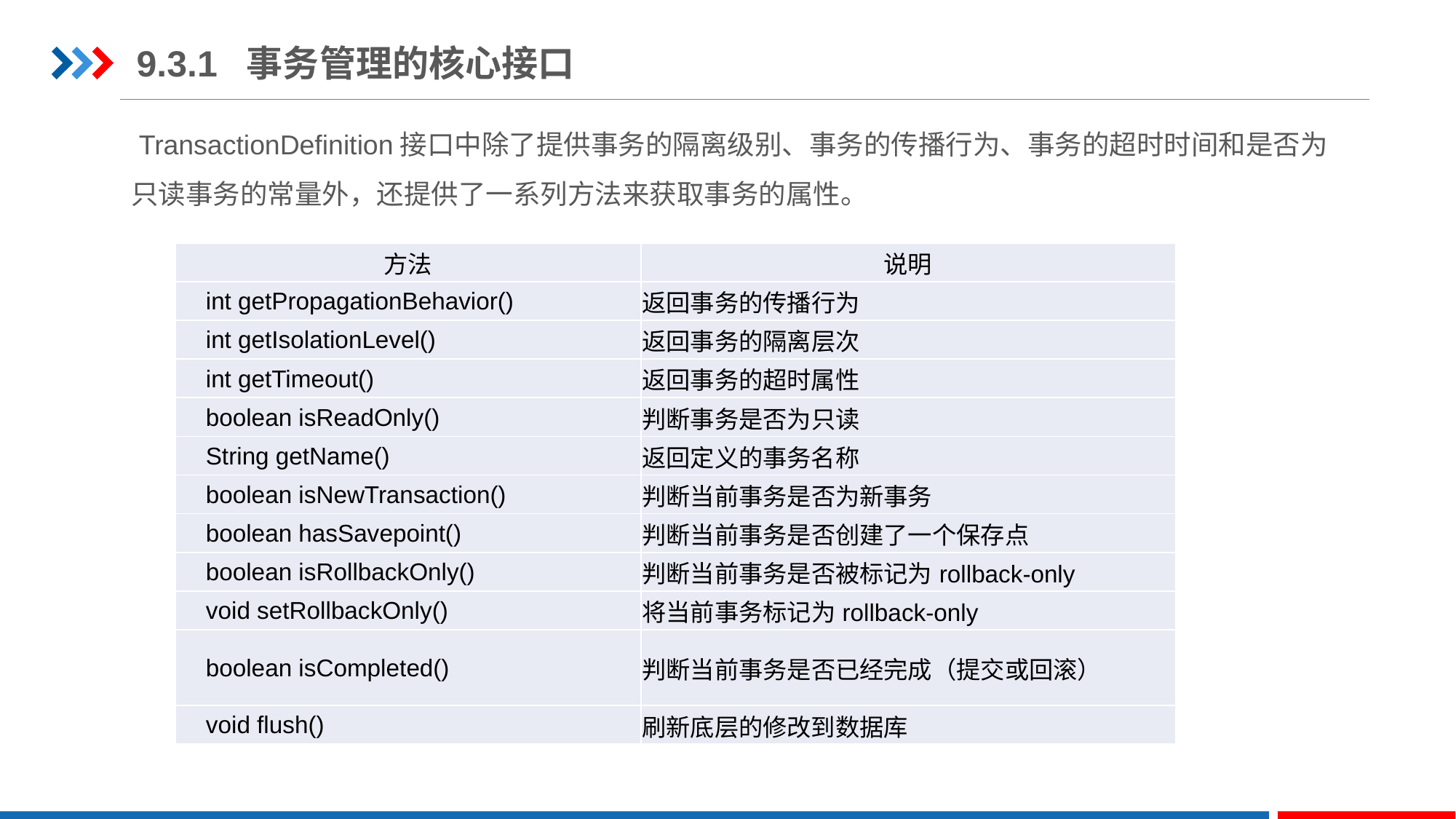

9.3.1  事务管理的核心接口
 TransactionDefinition接口中除了提供事务的隔离级别、事务的传播行为、事务的超时时间和是否为只读事务的常量外，还提供了一系列方法来获取事务的属性。
| 方法 | 说明 |
| --- | --- |
| int getPropagationBehavior() | 返回事务的传播行为 |
| int getIsolationLevel() | 返回事务的隔离层次 |
| int getTimeout() | 返回事务的超时属性 |
| boolean isReadOnly() | 判断事务是否为只读 |
| String getName() | 返回定义的事务名称 |
| boolean isNewTransaction() | 判断当前事务是否为新事务 |
| boolean hasSavepoint() | 判断当前事务是否创建了一个保存点 |
| boolean isRollbackOnly() | 判断当前事务是否被标记为rollback-only |
| void setRollbackOnly() | 将当前事务标记为rollback-only |
| boolean isCompleted() | 判断当前事务是否已经完成（提交或回滚） |
| void flush() | 刷新底层的修改到数据库 |